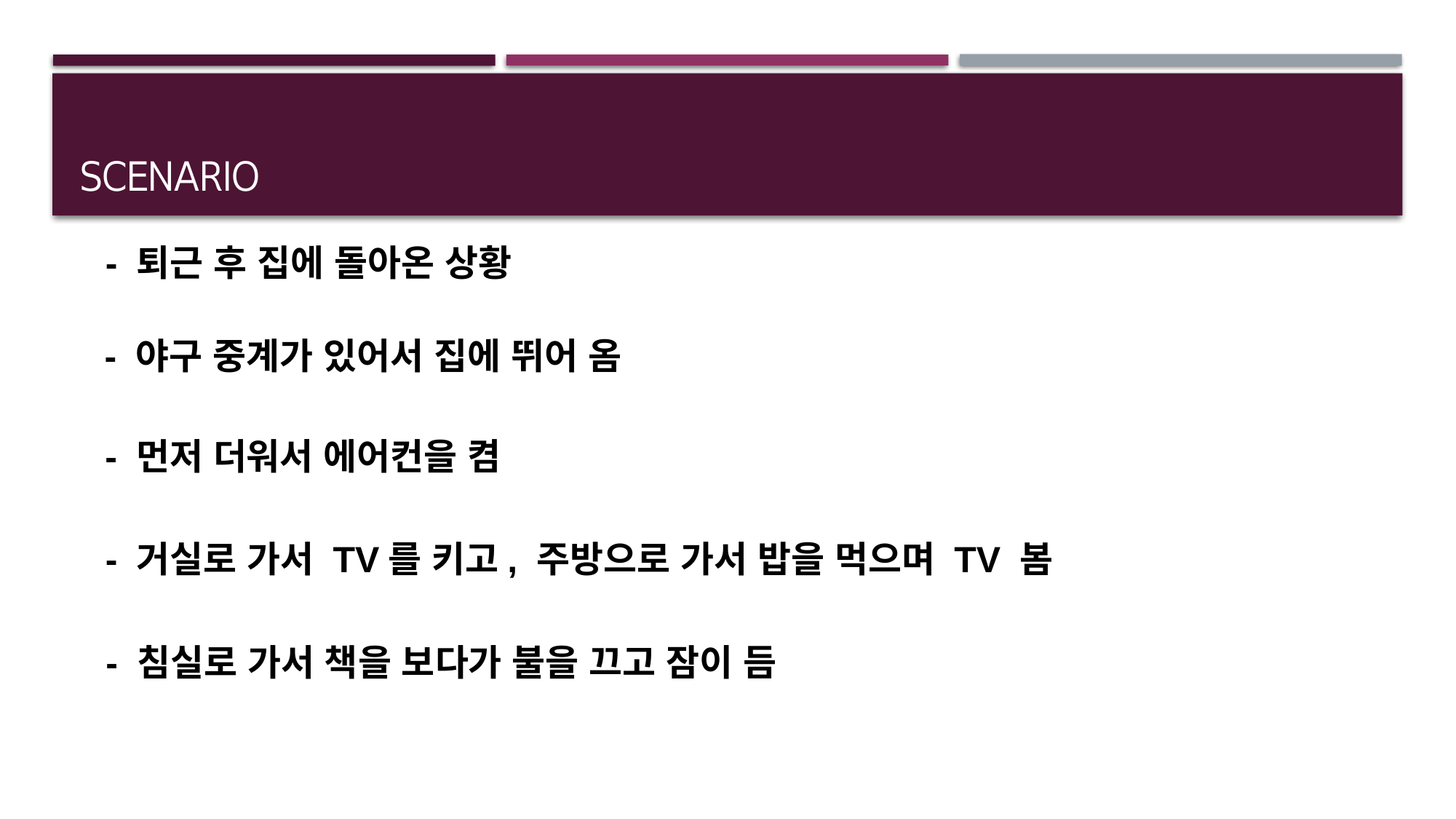

# Scenario
- 퇴근 후 집에 돌아온 상황
- 야구 중계가 있어서 집에 뛰어 옴
- 먼저 더워서 에어컨을 켬
- 거실로 가서 TV를 키고, 주방으로 가서 밥을 먹으며 TV 봄
- 침실로 가서 책을 보다가 불을 끄고 잠이 듬